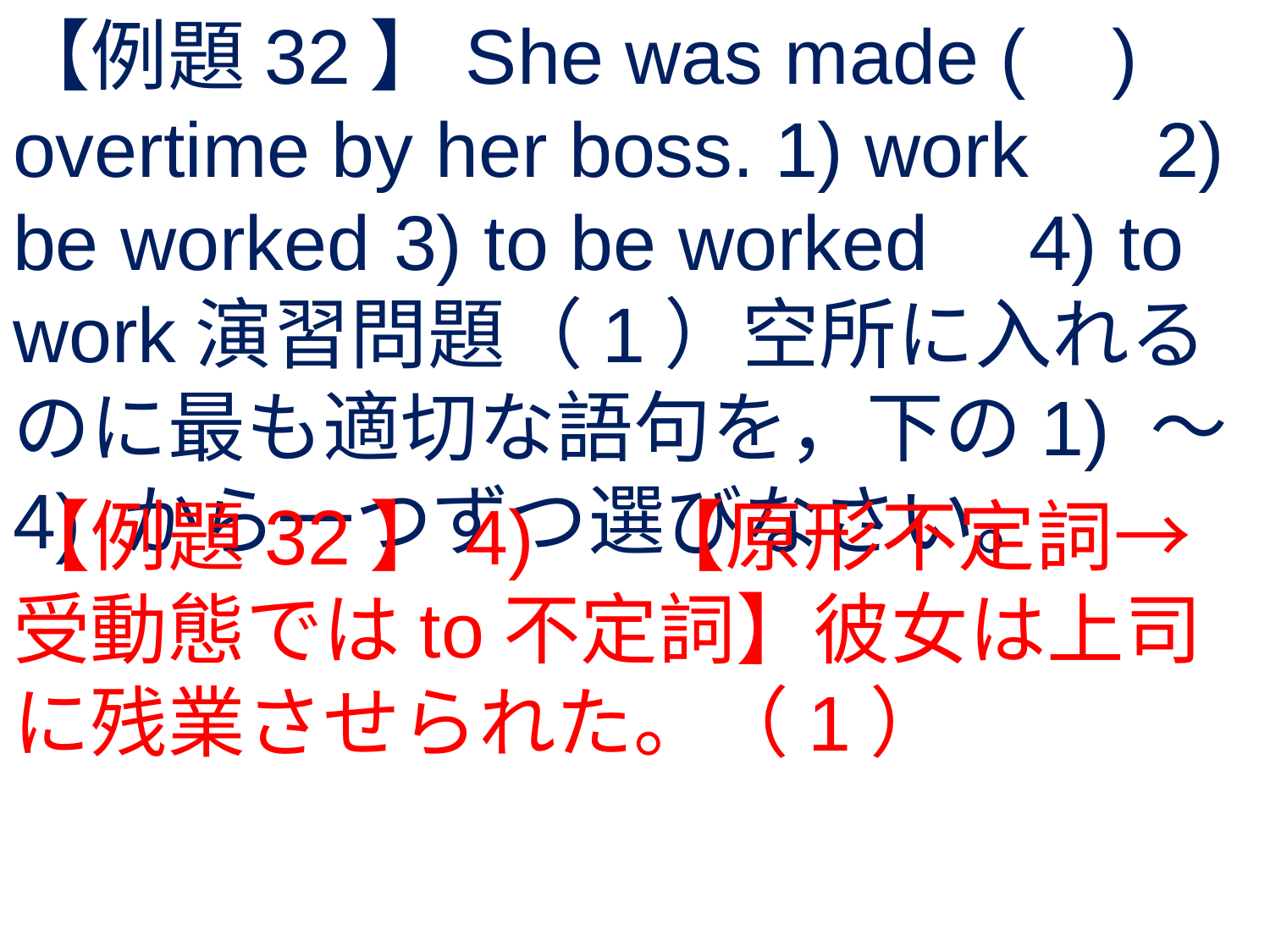

# 【例題32】She was made (    ) overtime by her boss.	1) work	2) be worked	3) to be worked	4) to work演習問題（1）空所に入れるのに最も適切な語句を，下の1) 〜4) から一つずつ選びなさい。
【例題32】4) 	【原形不定詞→受動態ではto不定詞】彼女は上司に残業させられた。（1）